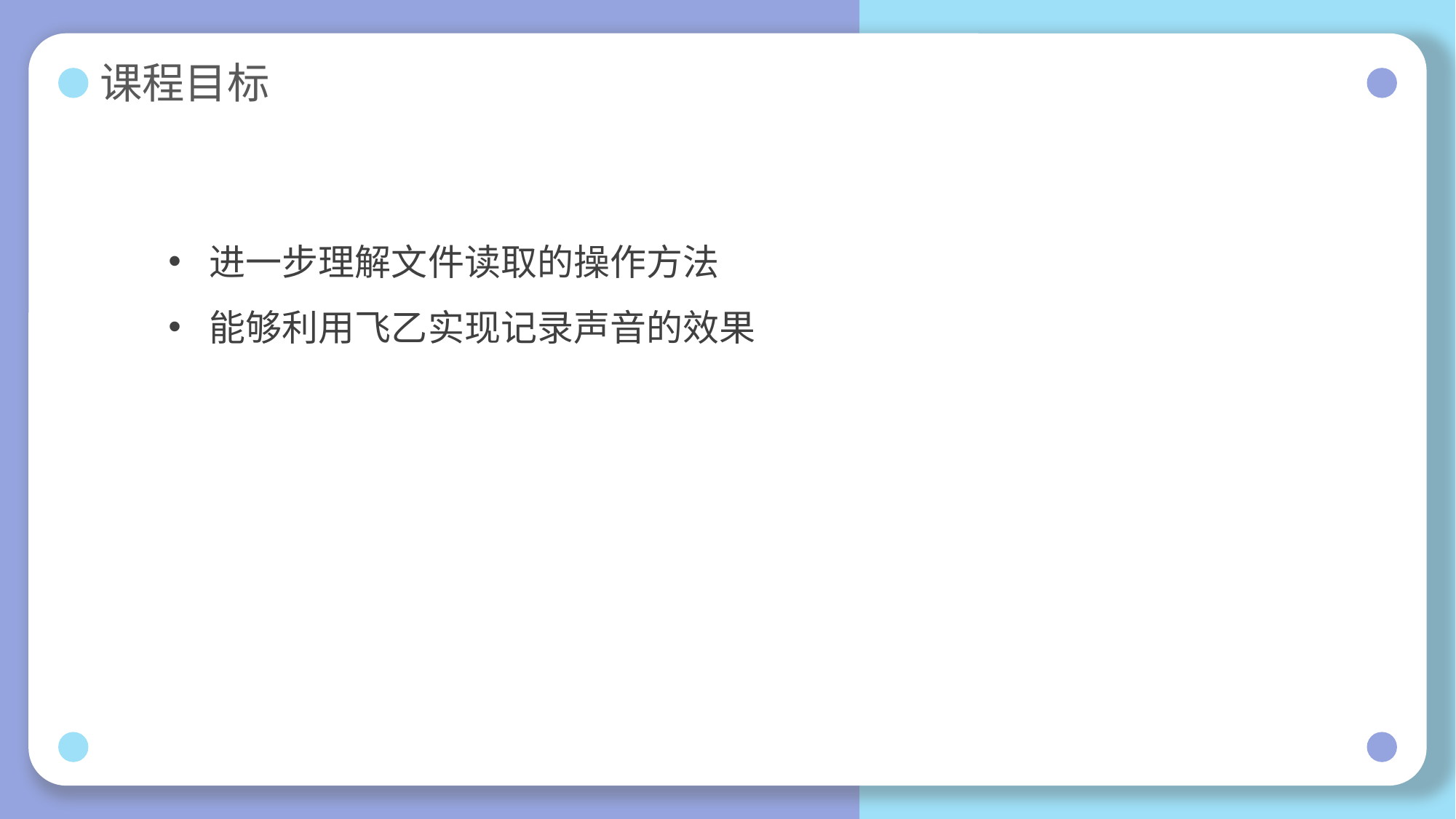

# 课程目标
进一步理解文件读取的操作方法
能够利用飞乙实现记录声音的效果